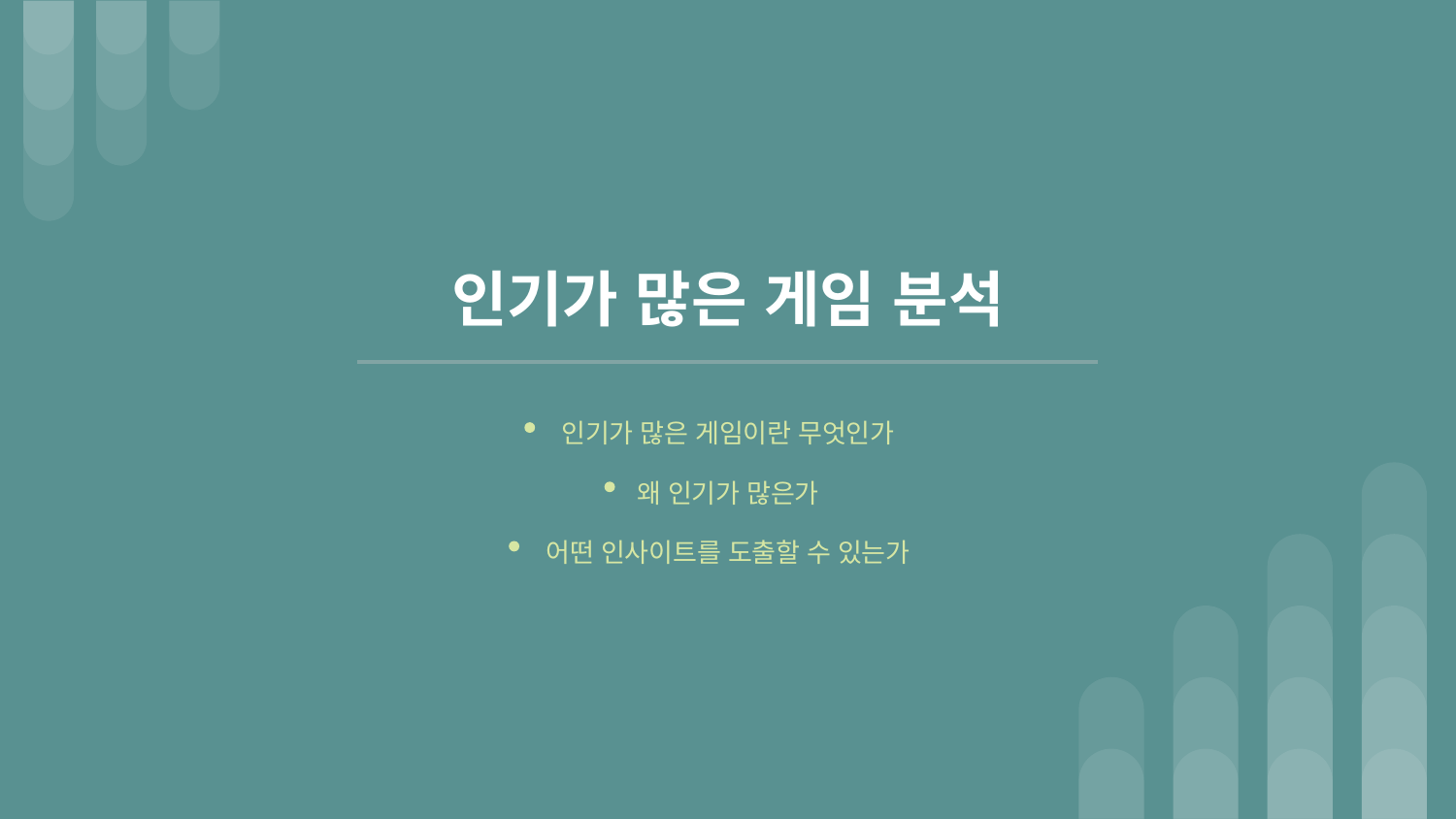

# 인기가 많은 게임 분석
인기가 많은 게임이란 무엇인가

왜 인기가 많은가

어떤 인사이트를 도출할 수 있는가